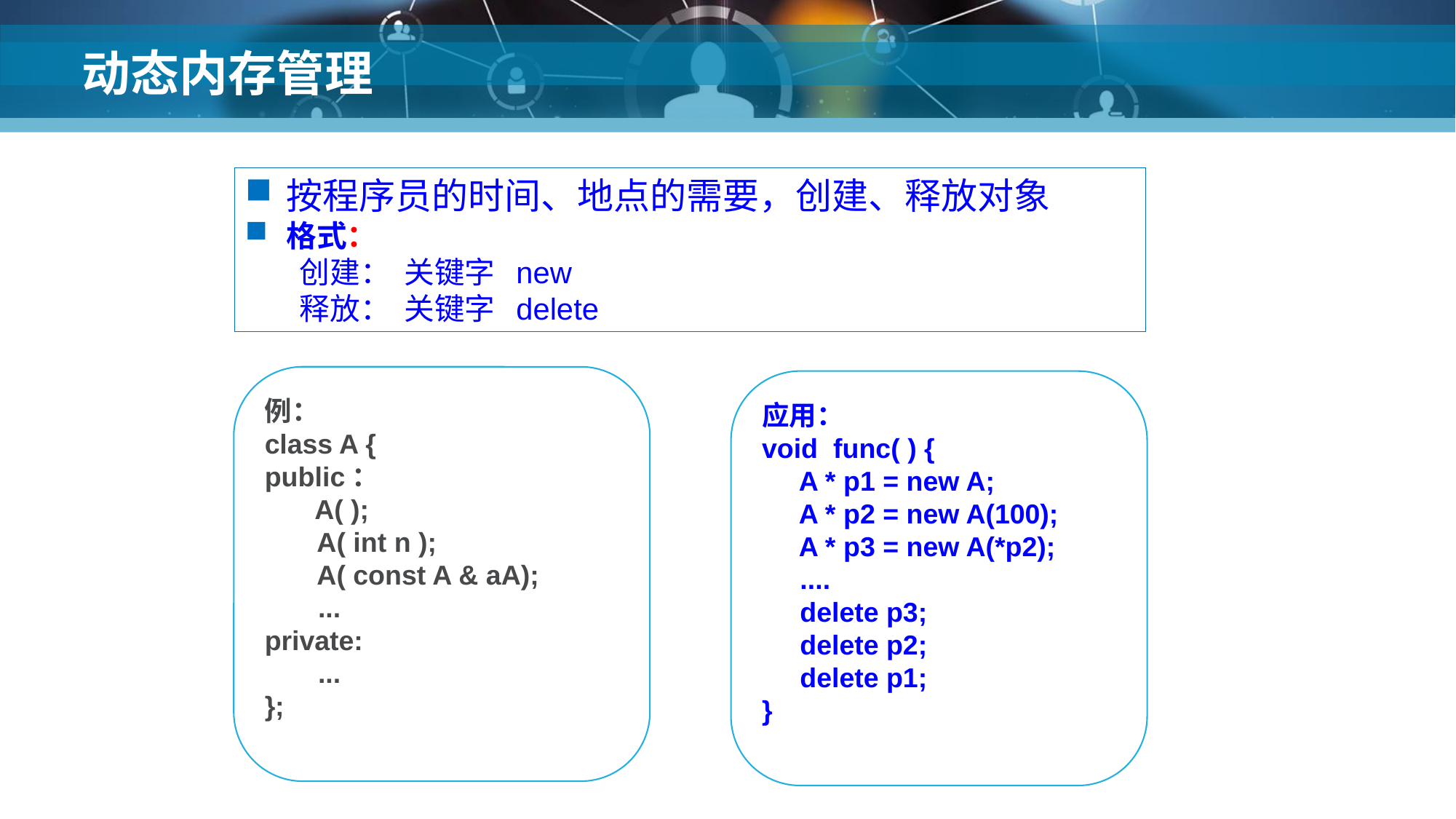

# 动态内存管理
按程序员的时间、地点的需要，创建、释放对象
格式：
创建：  关键字  new
释放：  关键字  delete
例：
class A {
public：
       A( );
       A( int n );
       A( const A & aA);
       ...
private:
       ...
};

应用：
void  func( ) {
     A * p1 = new A;
     A * p2 = new A(100);
     A * p3 = new A(*p2);
     ....
     delete p3;
     delete p2;
     delete p1;
}